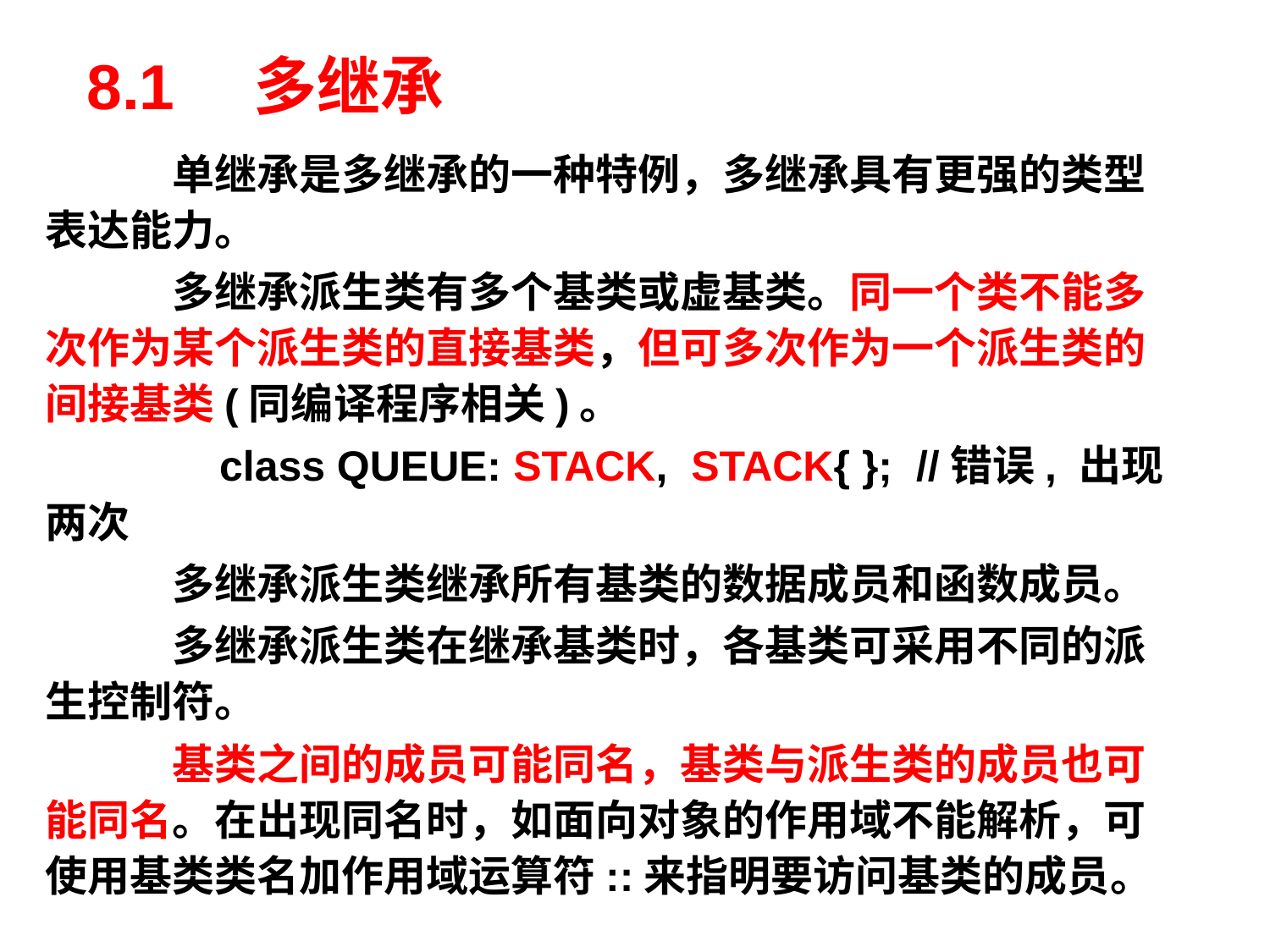

# 8.1　多继承
	单继承是多继承的一种特例，多继承具有更强的类型表达能力。
	多继承派生类有多个基类或虚基类。同一个类不能多次作为某个派生类的直接基类，但可多次作为一个派生类的间接基类(同编译程序相关)。
	    class QUEUE: STACK,  STACK{ };  //错误, 出现两次
	多继承派生类继承所有基类的数据成员和函数成员。
	多继承派生类在继承基类时，各基类可采用不同的派生控制符。
	基类之间的成员可能同名，基类与派生类的成员也可能同名。在出现同名时，如面向对象的作用域不能解析，可使用基类类名加作用域运算符::来指明要访问基类的成员。